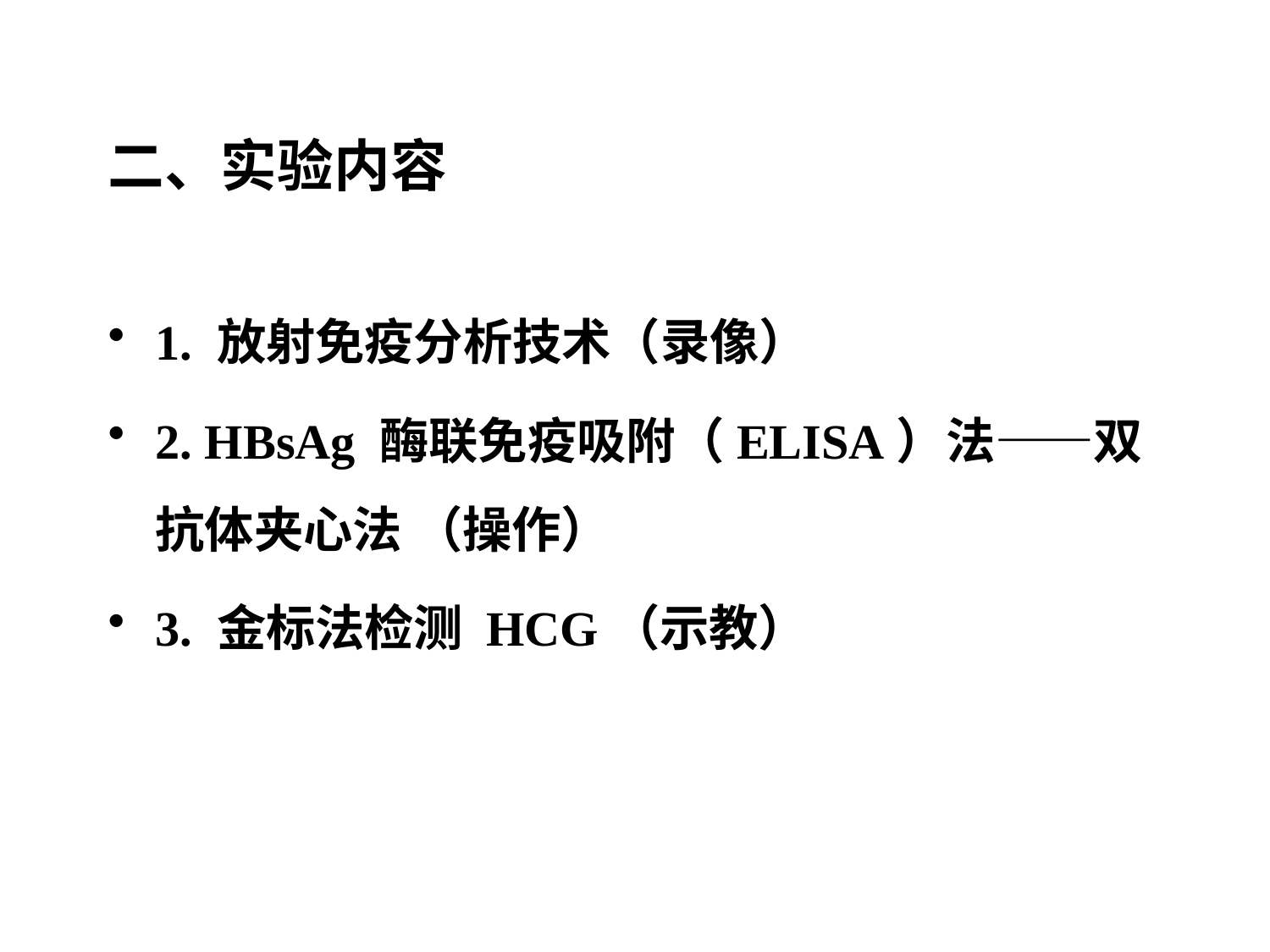

# 二、实验内容
1. 放射免疫分析技术（录像）
2. HBsAg 酶联免疫吸附（ELISA）法——双抗体夹心法 （操作）
3. 金标法检测 HCG（示教）